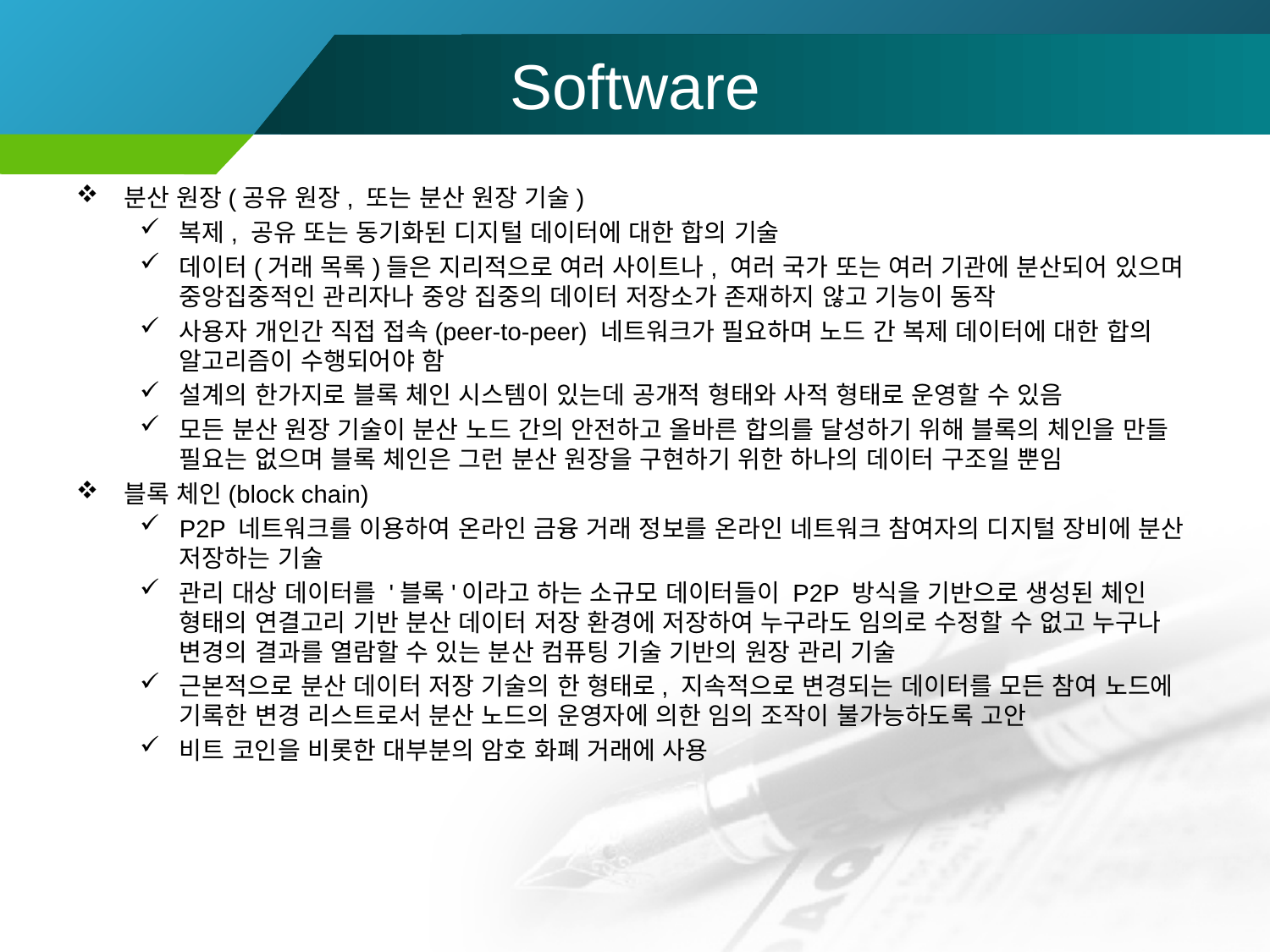

# Software
분산 원장(공유 원장, 또는 분산 원장 기술)
복제, 공유 또는 동기화된 디지털 데이터에 대한 합의 기술
데이터(거래 목록)들은 지리적으로 여러 사이트나, 여러 국가 또는 여러 기관에 분산되어 있으며 중앙집중적인 관리자나 중앙 집중의 데이터 저장소가 존재하지 않고 기능이 동작
사용자 개인간 직접 접속(peer-to-peer) 네트워크가 필요하며 노드 간 복제 데이터에 대한 합의 알고리즘이 수행되어야 함
설계의 한가지로 블록 체인 시스템이 있는데 공개적 형태와 사적 형태로 운영할 수 있음
모든 분산 원장 기술이 분산 노드 간의 안전하고 올바른 합의를 달성하기 위해 블록의 체인을 만들 필요는 없으며 블록 체인은 그런 분산 원장을 구현하기 위한 하나의 데이터 구조일 뿐임
블록 체인(block chain)
P2P 네트워크를 이용하여 온라인 금융 거래 정보를 온라인 네트워크 참여자의 디지털 장비에 분산 저장하는 기술
관리 대상 데이터를 '블록'이라고 하는 소규모 데이터들이 P2P 방식을 기반으로 생성된 체인 형태의 연결고리 기반 분산 데이터 저장 환경에 저장하여 누구라도 임의로 수정할 수 없고 누구나 변경의 결과를 열람할 수 있는 분산 컴퓨팅 기술 기반의 원장 관리 기술
근본적으로 분산 데이터 저장 기술의 한 형태로, 지속적으로 변경되는 데이터를 모든 참여 노드에 기록한 변경 리스트로서 분산 노드의 운영자에 의한 임의 조작이 불가능하도록 고안
비트 코인을 비롯한 대부분의 암호 화폐 거래에 사용